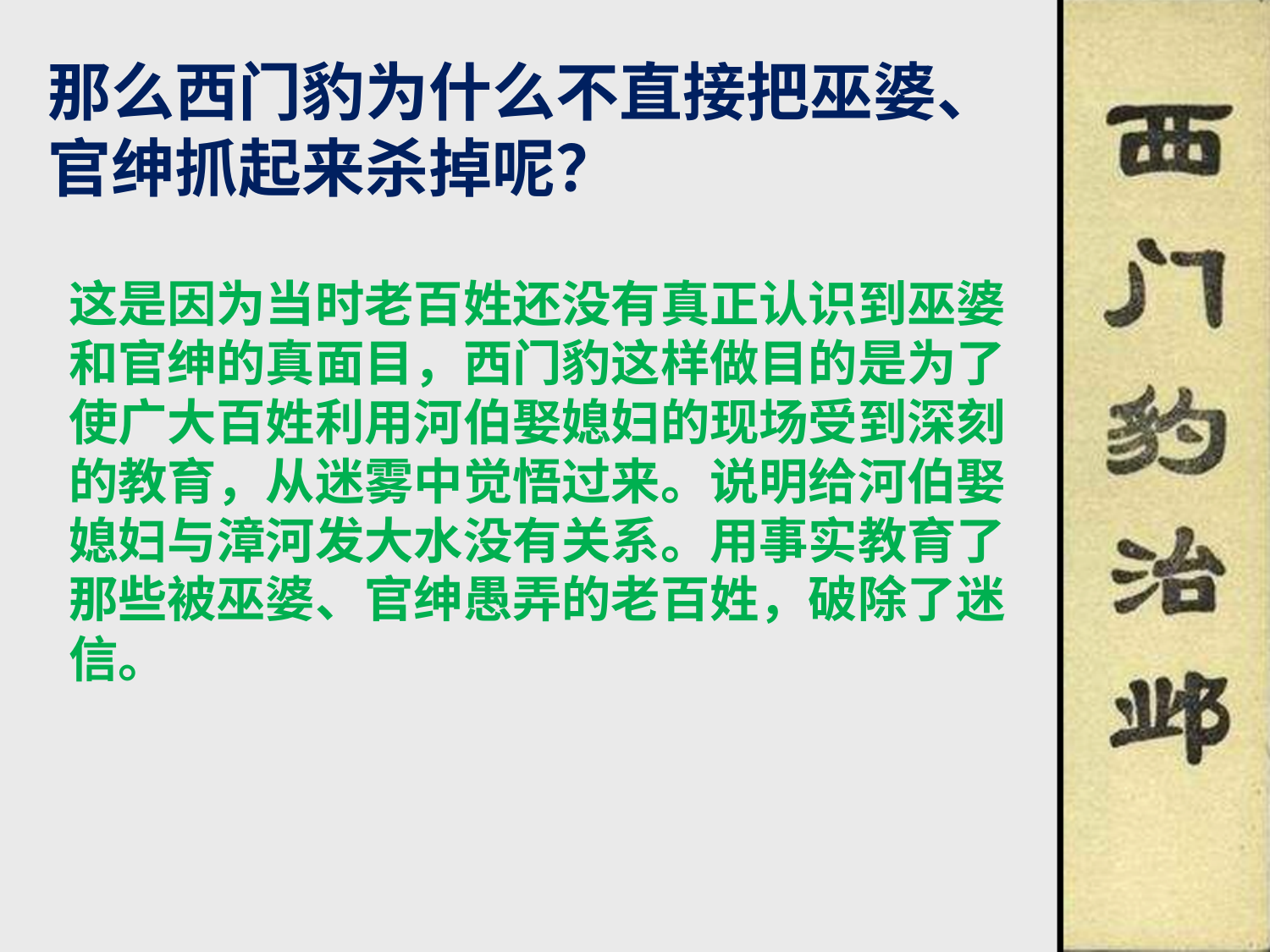

那么西门豹为什么不直接把巫婆、官绅抓起来杀掉呢？
这是因为当时老百姓还没有真正认识到巫婆和官绅的真面目，西门豹这样做目的是为了使广大百姓利用河伯娶媳妇的现场受到深刻的教育，从迷雾中觉悟过来。说明给河伯娶媳妇与漳河发大水没有关系。用事实教育了那些被巫婆、官绅愚弄的老百姓，破除了迷信。